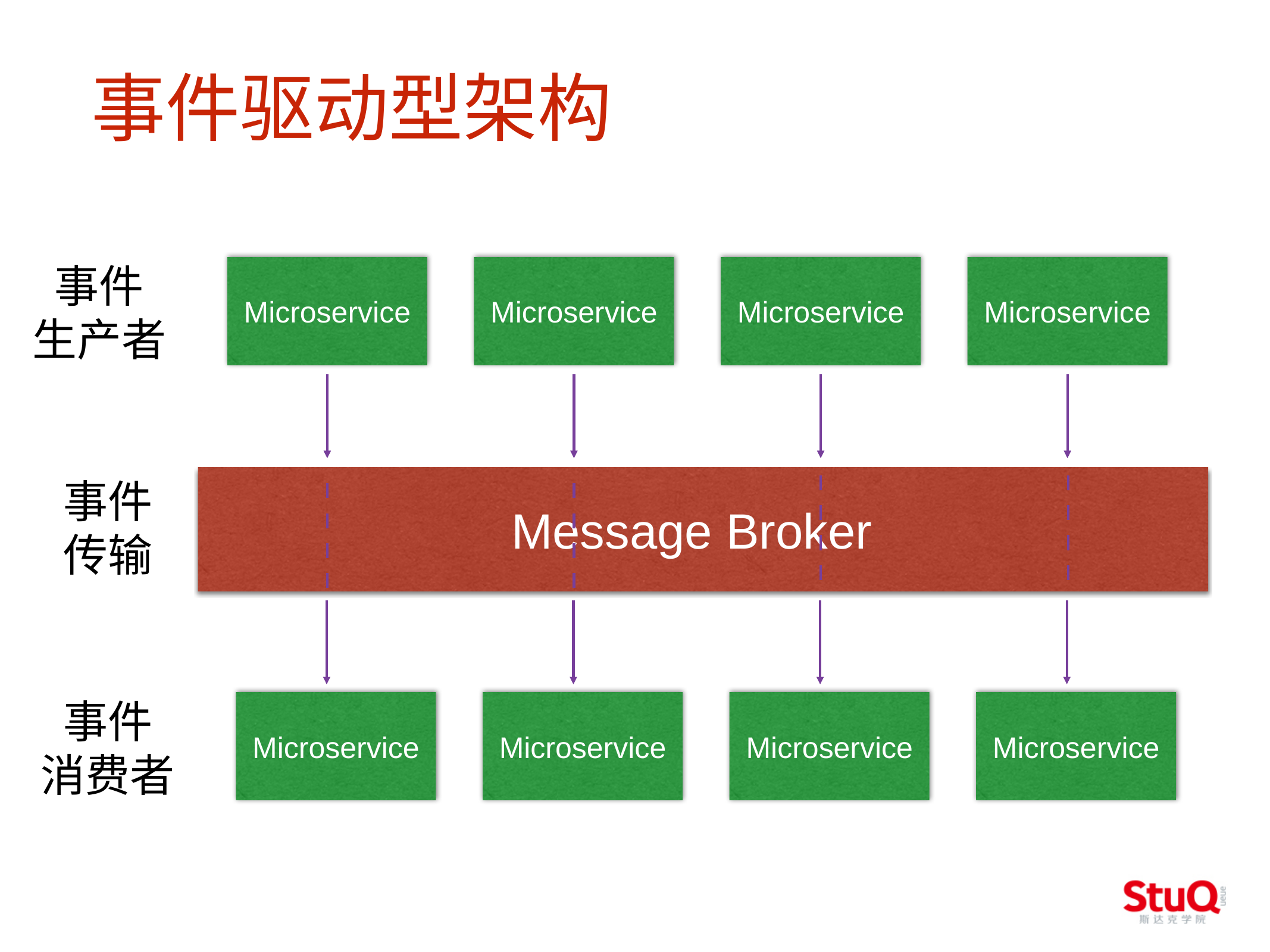

事件驱动型架构
事件
生产者
Microservice
Microservice
Microservice
Microservice

事件
传输

Message Broker

事件
消费者
Microservice
Microservice
Microservice
Microservice